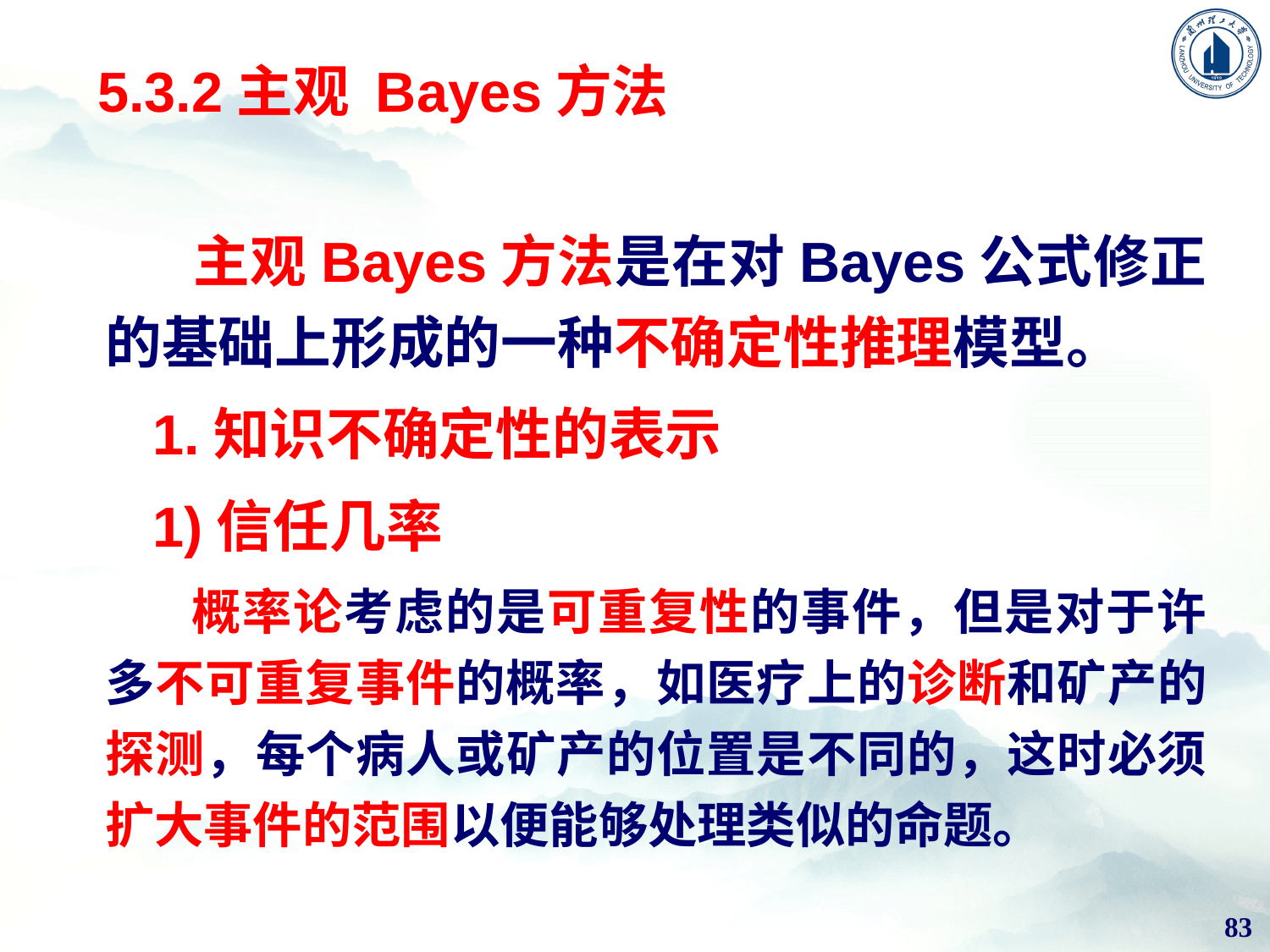

# 5.3.2主观 Bayes方法
  主观Bayes方法是在对Bayes公式修正的基础上形成的一种不确定性推理模型。
1.知识不确定性的表示
1)信任几率
  概率论考虑的是可重复性的事件，但是对于许多不可重复事件的概率，如医疗上的诊断和矿产的探测，每个病人或矿产的位置是不同的，这时必须扩大事件的范围以便能够处理类似的命题。

83